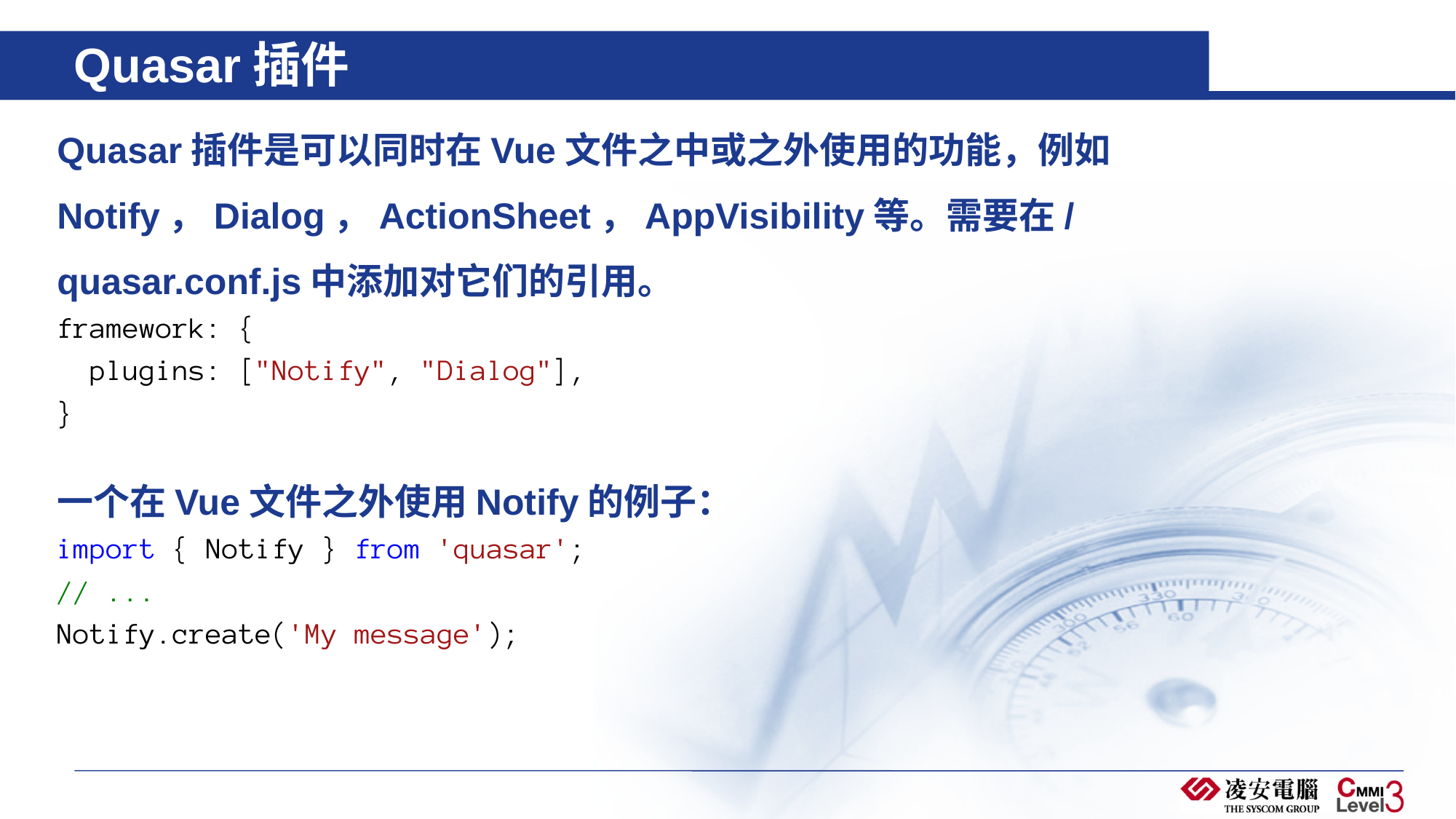

# Quasar插件
Quasar插件是可以同时在Vue文件之中或之外使用的功能，例如Notify，Dialog，ActionSheet，AppVisibility等。需要在/quasar.conf.js中添加对它们的引用。
framework: {
  plugins: ["Notify", "Dialog"],
}

一个在Vue文件之外使用Notify的例子：
import { Notify } from 'quasar';
// ...
Notify.create('My message');